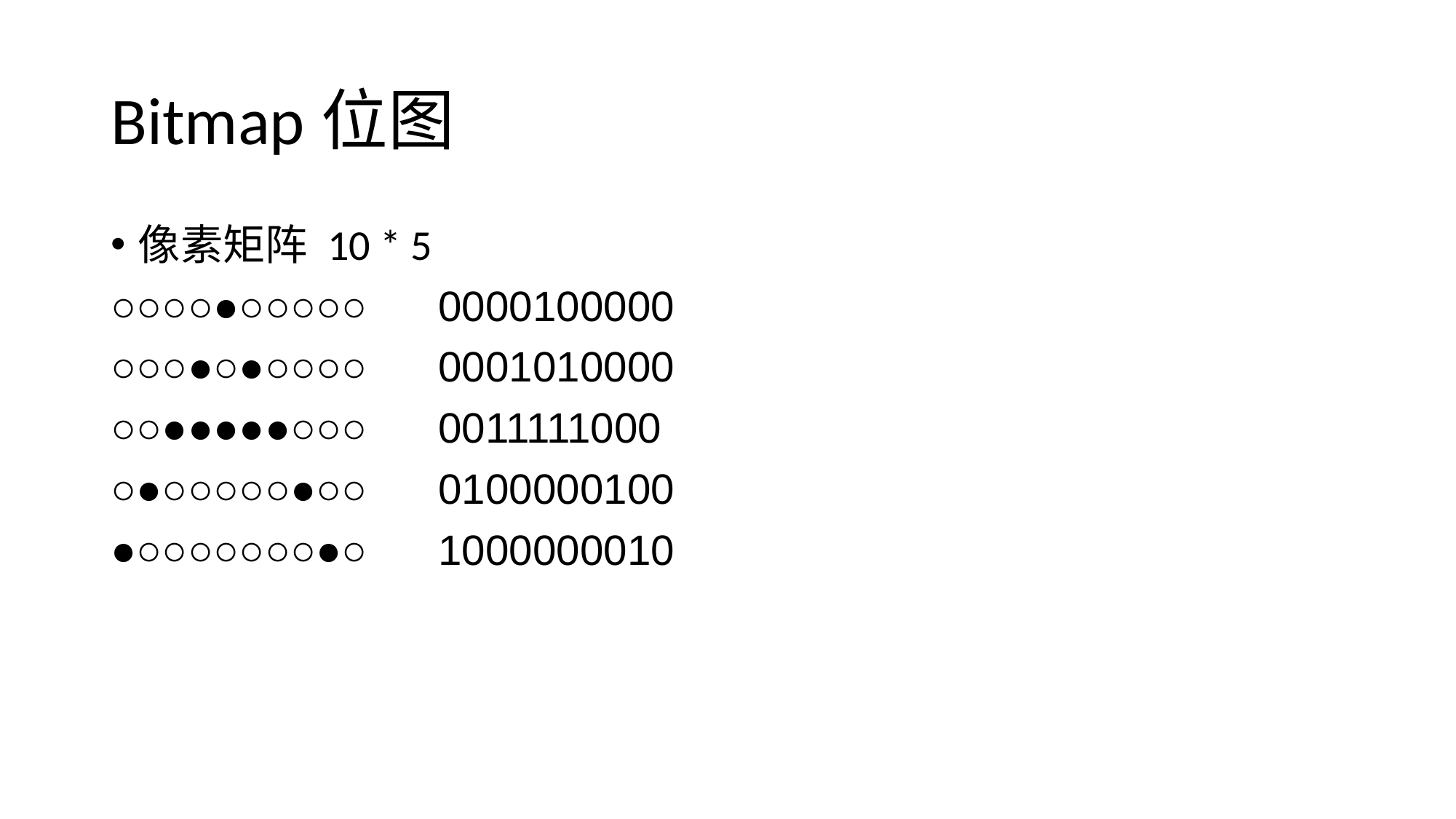

# Bitmap位图
像素矩阵 10 * 5
○○○○●○○○○○      0000100000
○○○●○●○○○○      0001010000
○○●●●●●○○○      0011111000
○●○○○○○●○○      0100000100
●○○○○○○○●○      1000000010